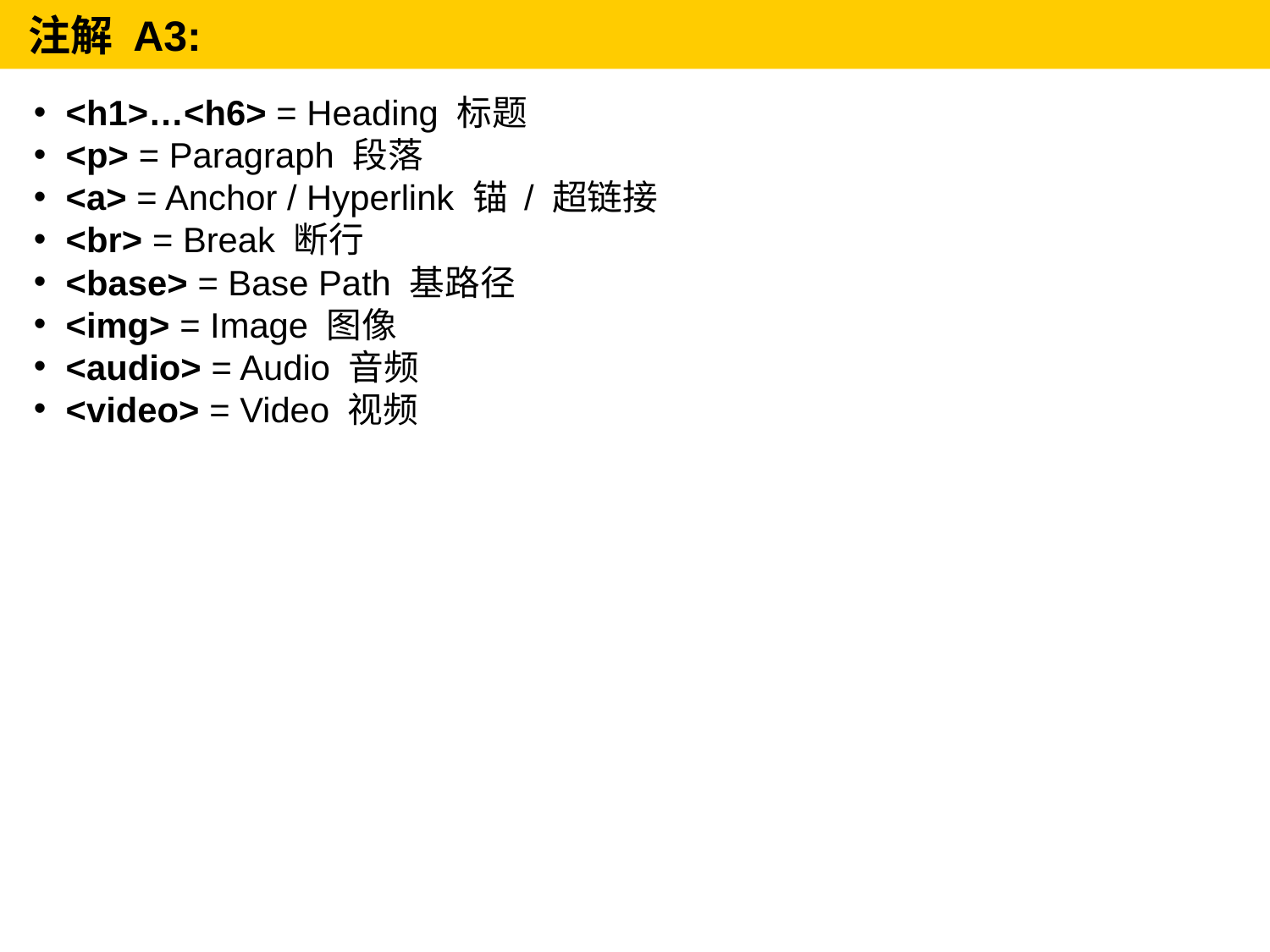

注解 A3:
<h1>…<h6> = Heading 标题
<p> = Paragraph 段落
<a> = Anchor / Hyperlink 锚 / 超链接
<br> = Break 断行
<base> = Base Path 基路径
<img> = Image 图像
<audio> = Audio 音频
<video> = Video 视频